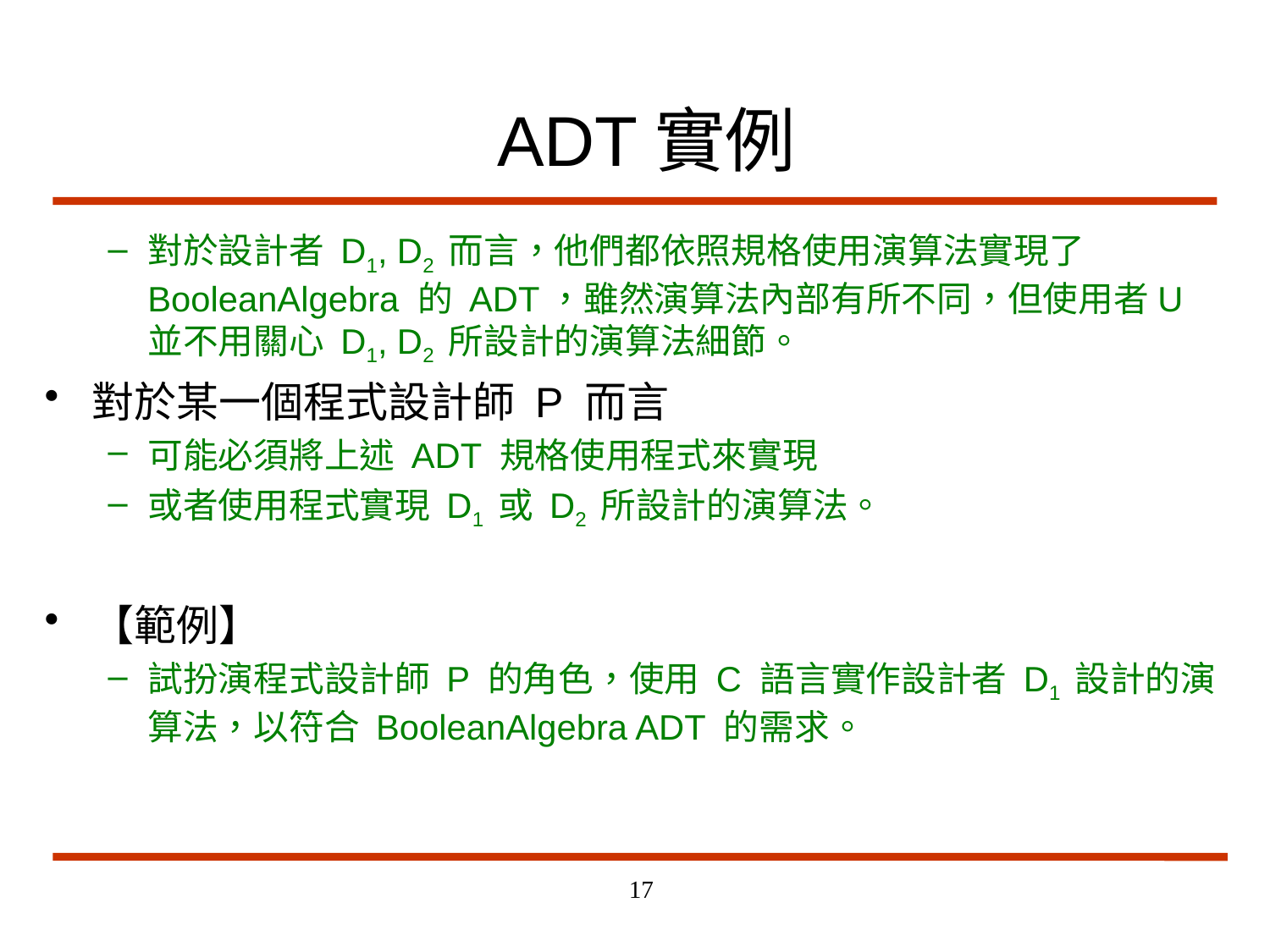

# ADT實例
對於設計者 D1, D2 而言，他們都依照規格使用演算法實現了BooleanAlgebra 的 ADT，雖然演算法內部有所不同，但使用者U並不用關心 D1, D2 所設計的演算法細節。
對於某一個程式設計師 P 而言
可能必須將上述 ADT 規格使用程式來實現
或者使用程式實現 D1 或 D2 所設計的演算法。

【範例】
試扮演程式設計師 P 的角色，使用 C 語言實作設計者 D1 設計的演算法，以符合 BooleanAlgebra ADT 的需求。
17